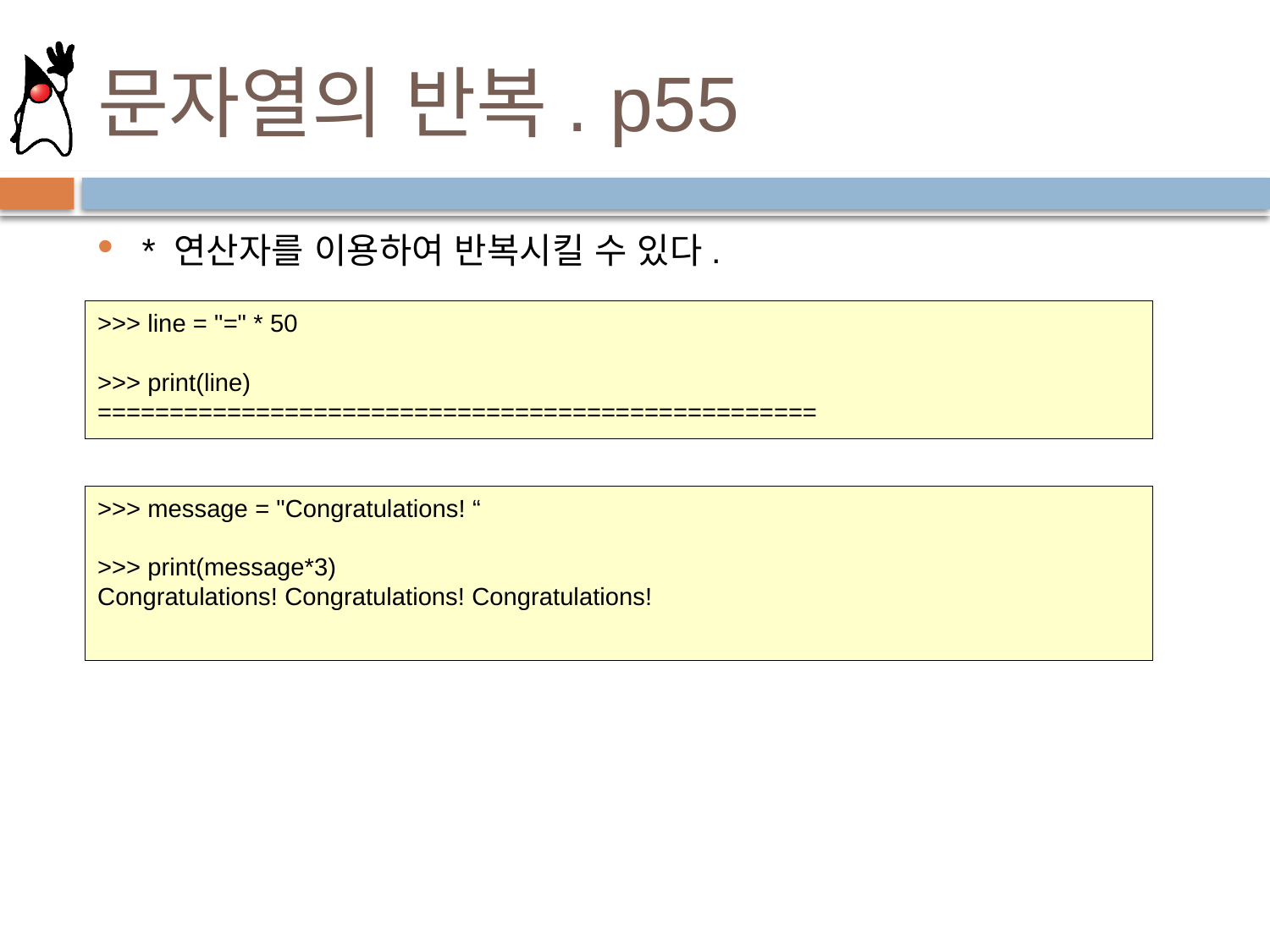

# 문자열의 반복. p55
* 연산자를 이용하여 반복시킬 수 있다.
>>> line = "=" * 50

>>> print(line)
==================================================
>>> message = "Congratulations! “

>>> print(message*3)
Congratulations! Congratulations! Congratulations!